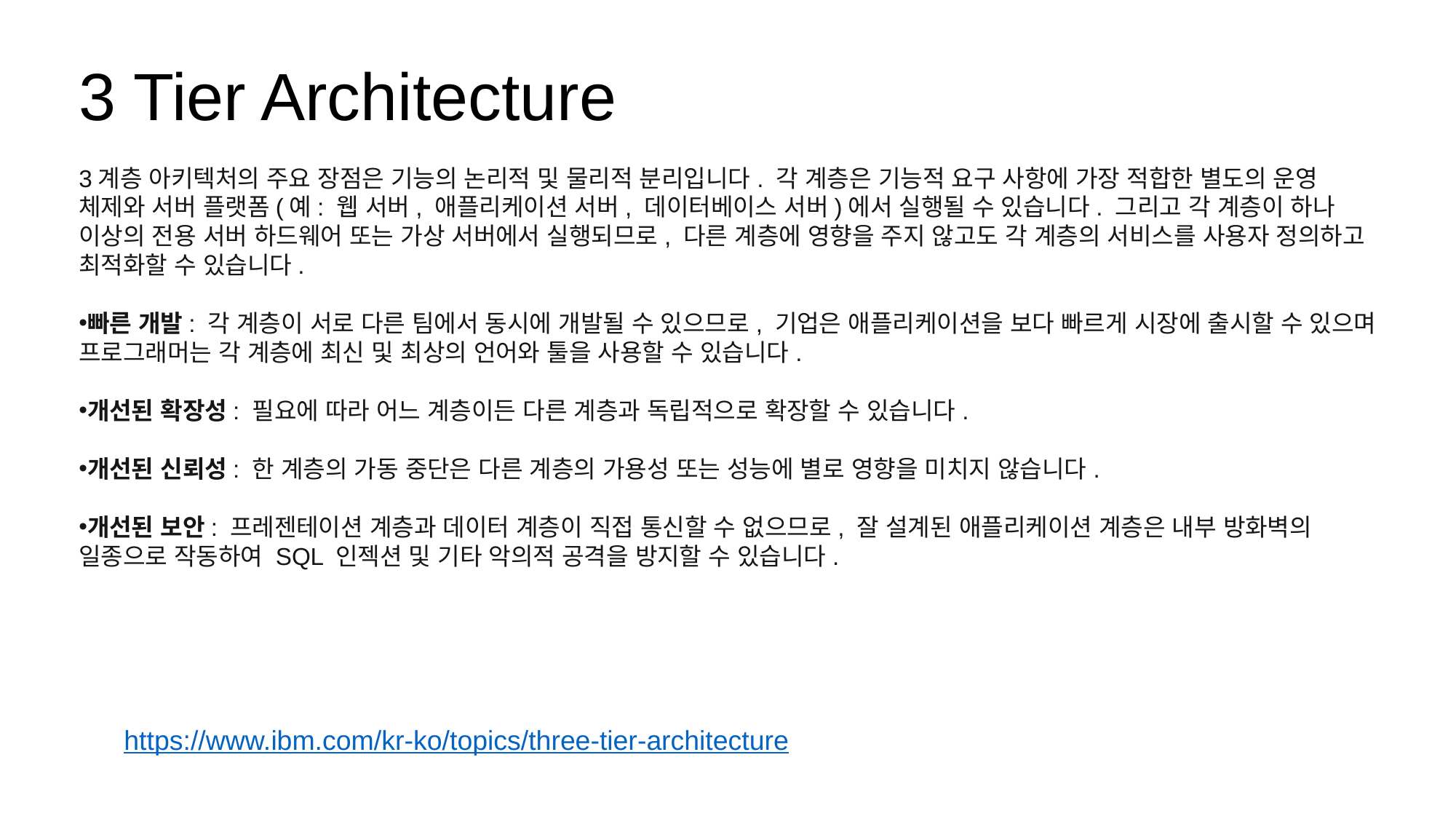

# 3 Tier Architecture
3계층 아키텍처의 주요 장점은 기능의 논리적 및 물리적 분리입니다. 각 계층은 기능적 요구 사항에 가장 적합한 별도의 운영 체제와 서버 플랫폼(예: 웹 서버, 애플리케이션 서버, 데이터베이스 서버)에서 실행될 수 있습니다. 그리고 각 계층이 하나 이상의 전용 서버 하드웨어 또는 가상 서버에서 실행되므로, 다른 계층에 영향을 주지 않고도 각 계층의 서비스를 사용자 정의하고 최적화할 수 있습니다.

빠른 개발: 각 계층이 서로 다른 팀에서 동시에 개발될 수 있으므로, 기업은 애플리케이션을 보다 빠르게 시장에 출시할 수 있으며 프로그래머는 각 계층에 최신 및 최상의 언어와 툴을 사용할 수 있습니다.
개선된 확장성: 필요에 따라 어느 계층이든 다른 계층과 독립적으로 확장할 수 있습니다.

개선된 신뢰성: 한 계층의 가동 중단은 다른 계층의 가용성 또는 성능에 별로 영향을 미치지 않습니다.
개선된 보안: 프레젠테이션 계층과 데이터 계층이 직접 통신할 수 없으므로, 잘 설계된 애플리케이션 계층은 내부 방화벽의 일종으로 작동하여 SQL 인젝션 및 기타 악의적 공격을 방지할 수 있습니다.
https://www.ibm.com/kr-ko/topics/three-tier-architecture